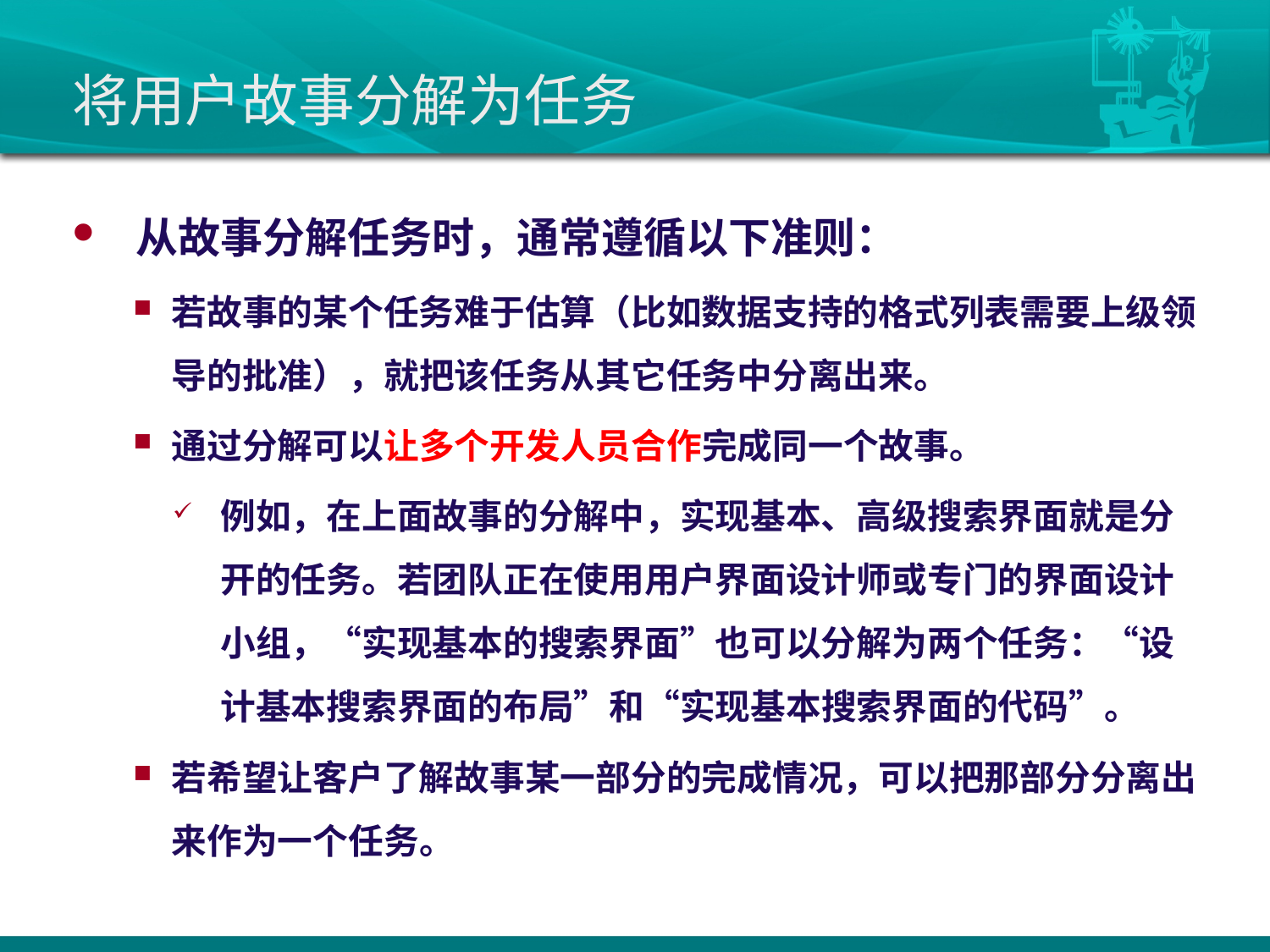

# 将用户故事分解为任务
从故事分解任务时，通常遵循以下准则：
若故事的某个任务难于估算（比如数据支持的格式列表需要上级领导的批准），就把该任务从其它任务中分离出来。
通过分解可以让多个开发人员合作完成同一个故事。
例如，在上面故事的分解中，实现基本、高级搜索界面就是分开的任务。若团队正在使用用户界面设计师或专门的界面设计小组，“实现基本的搜索界面”也可以分解为两个任务：“设计基本搜索界面的布局”和“实现基本搜索界面的代码”。
若希望让客户了解故事某一部分的完成情况，可以把那部分分离出来作为一个任务。